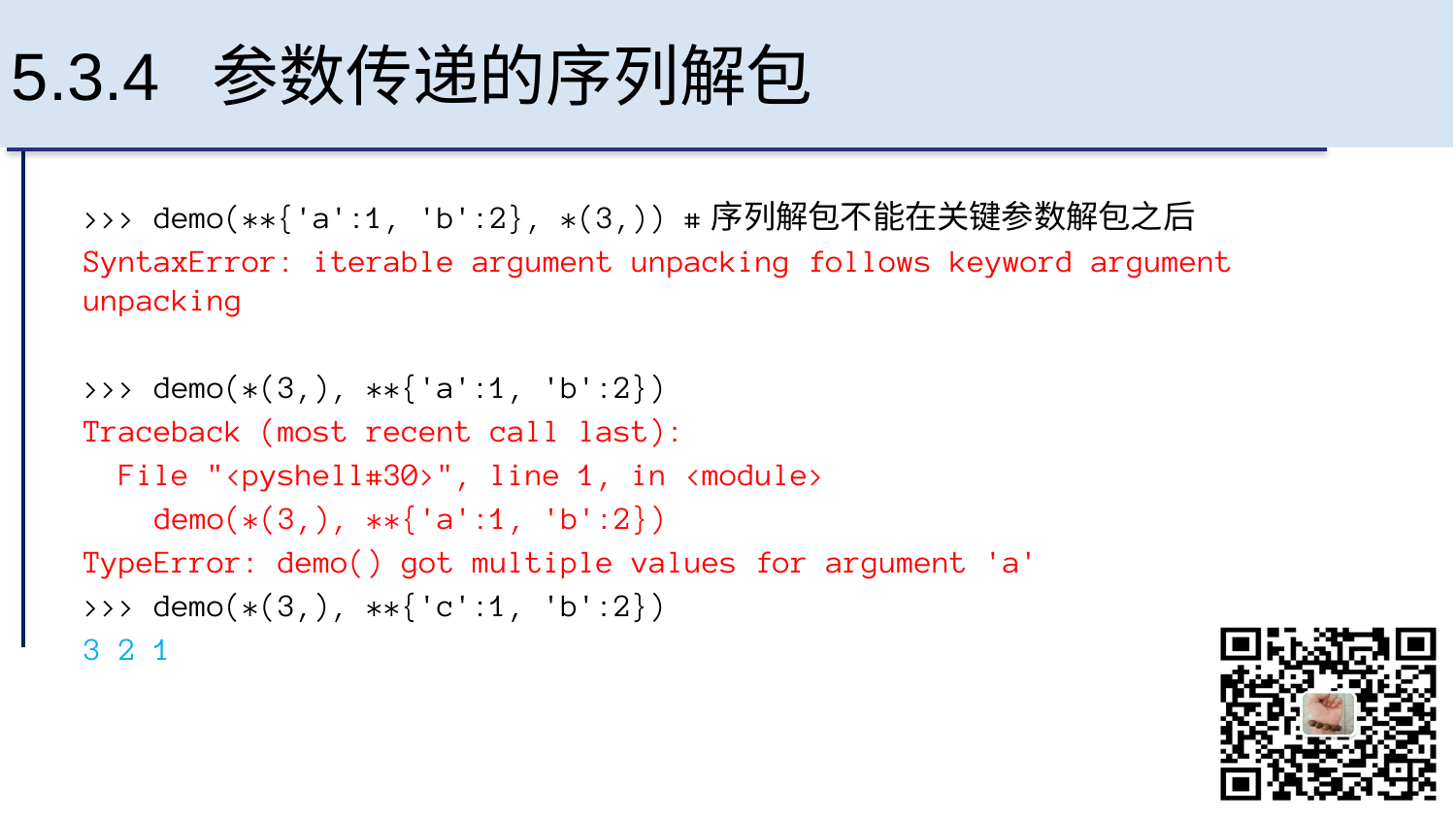

# 5.3.4  参数传递的序列解包
>>> demo(**{'a':1, 'b':2}, *(3,)) #序列解包不能在关键参数解包之后
SyntaxError: iterable argument unpacking follows keyword argument unpacking

>>> demo(*(3,), **{'a':1, 'b':2})
Traceback (most recent call last):
  File "<pyshell#30>", line 1, in <module>
    demo(*(3,), **{'a':1, 'b':2})
TypeError: demo() got multiple values for argument 'a'
>>> demo(*(3,), **{'c':1, 'b':2})
3 2 1